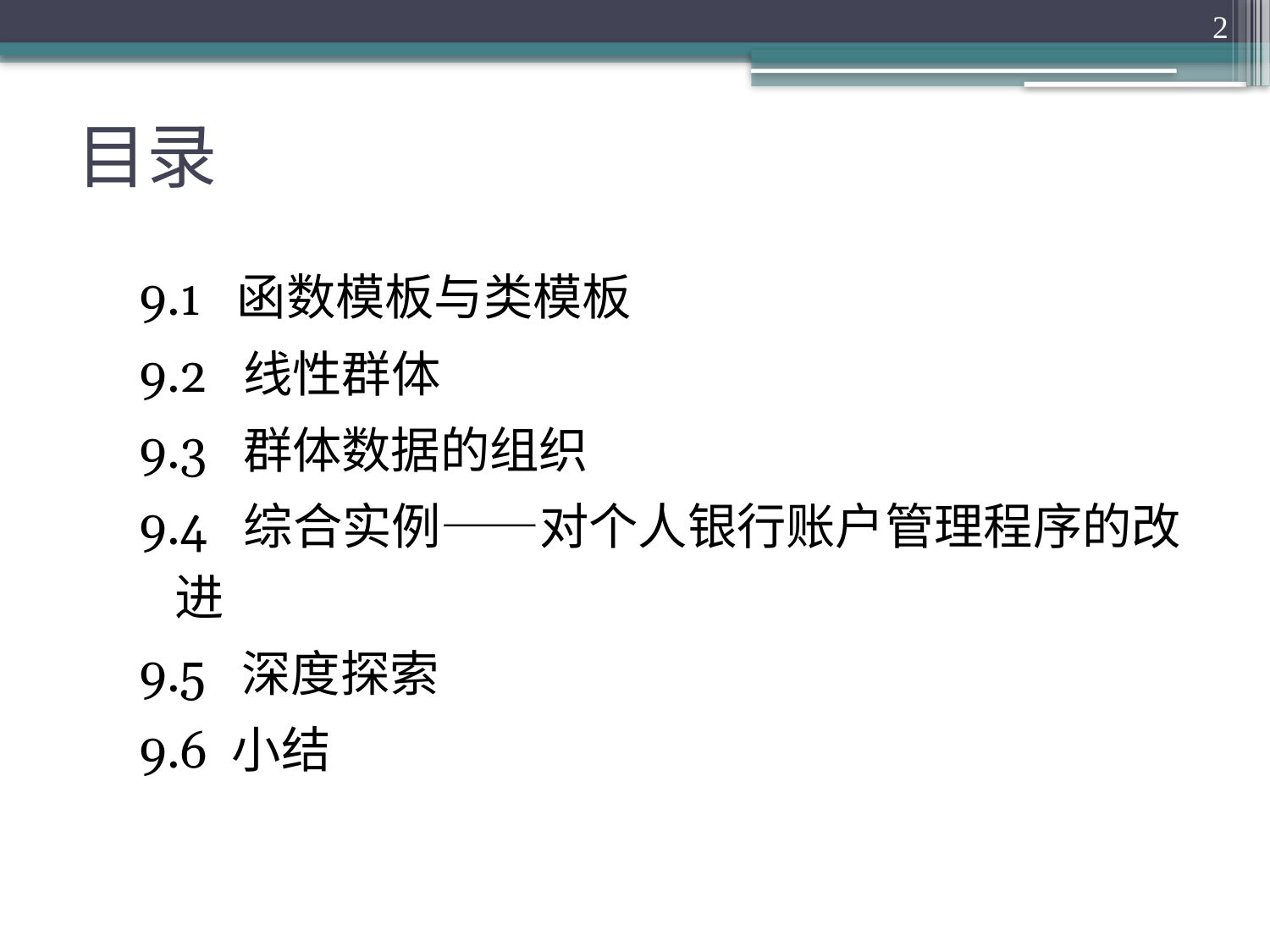

2
# 目录
9.1  函数模板与类模板
9.2  线性群体
9.3  群体数据的组织
9.4  综合实例——对个人银行账户管理程序的改进
9.5  深度探索
9.6 小结